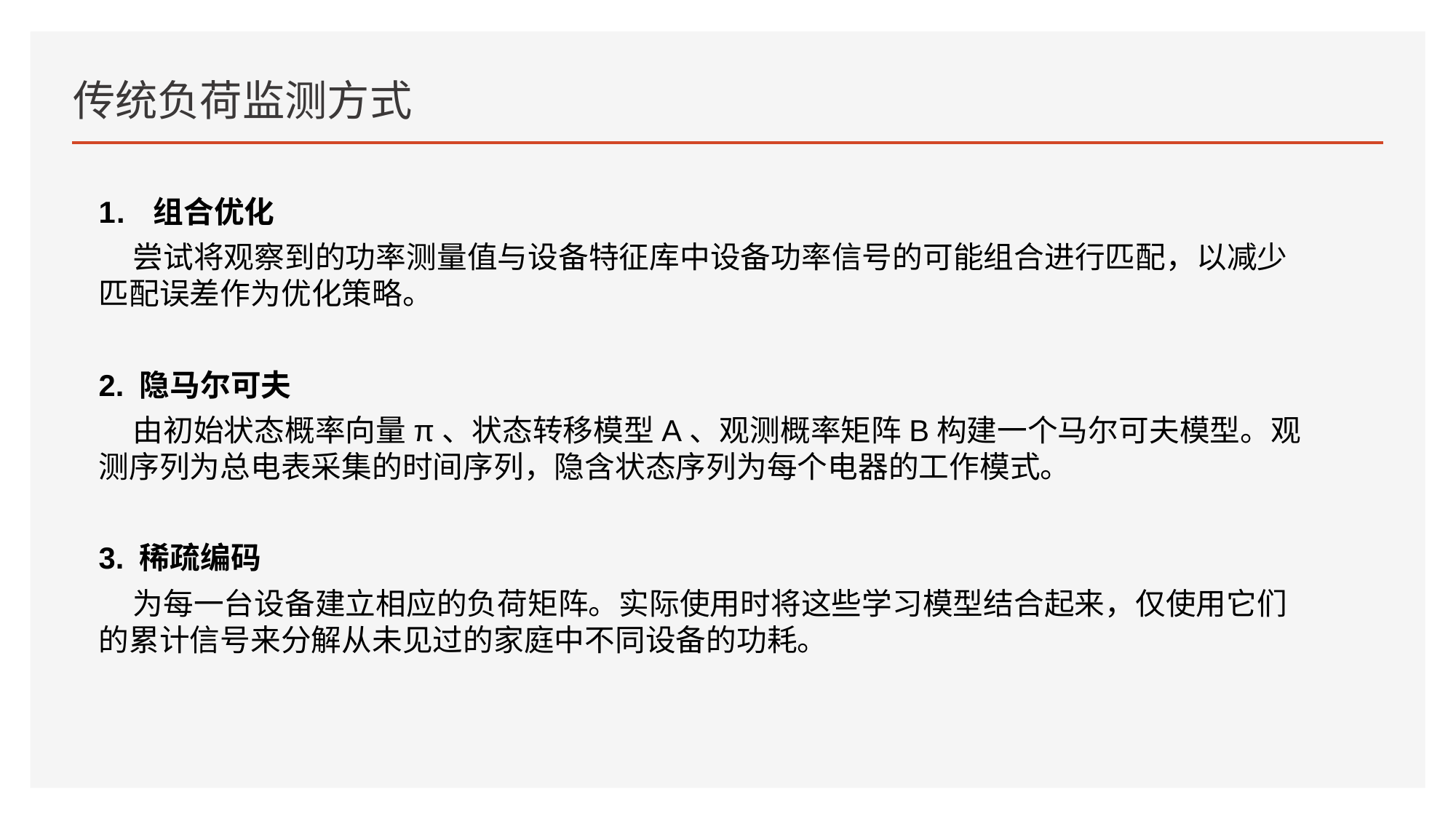

# 传统负荷监测方式

组合优化
    尝试将观察到的功率测量值与设备特征库中设备功率信号的可能组合进行匹配，以减少匹配误差作为优化策略。

2. 隐马尔可夫
    由初始状态概率向量π、状态转移模型A、观测概率矩阵B构建一个马尔可夫模型。观测序列为总电表采集的时间序列，隐含状态序列为每个电器的工作模式。

3. 稀疏编码
    为每一台设备建立相应的负荷矩阵。实际使用时将这些学习模型结合起来，仅使用它们的累计信号来分解从未见过的家庭中不同设备的功耗。